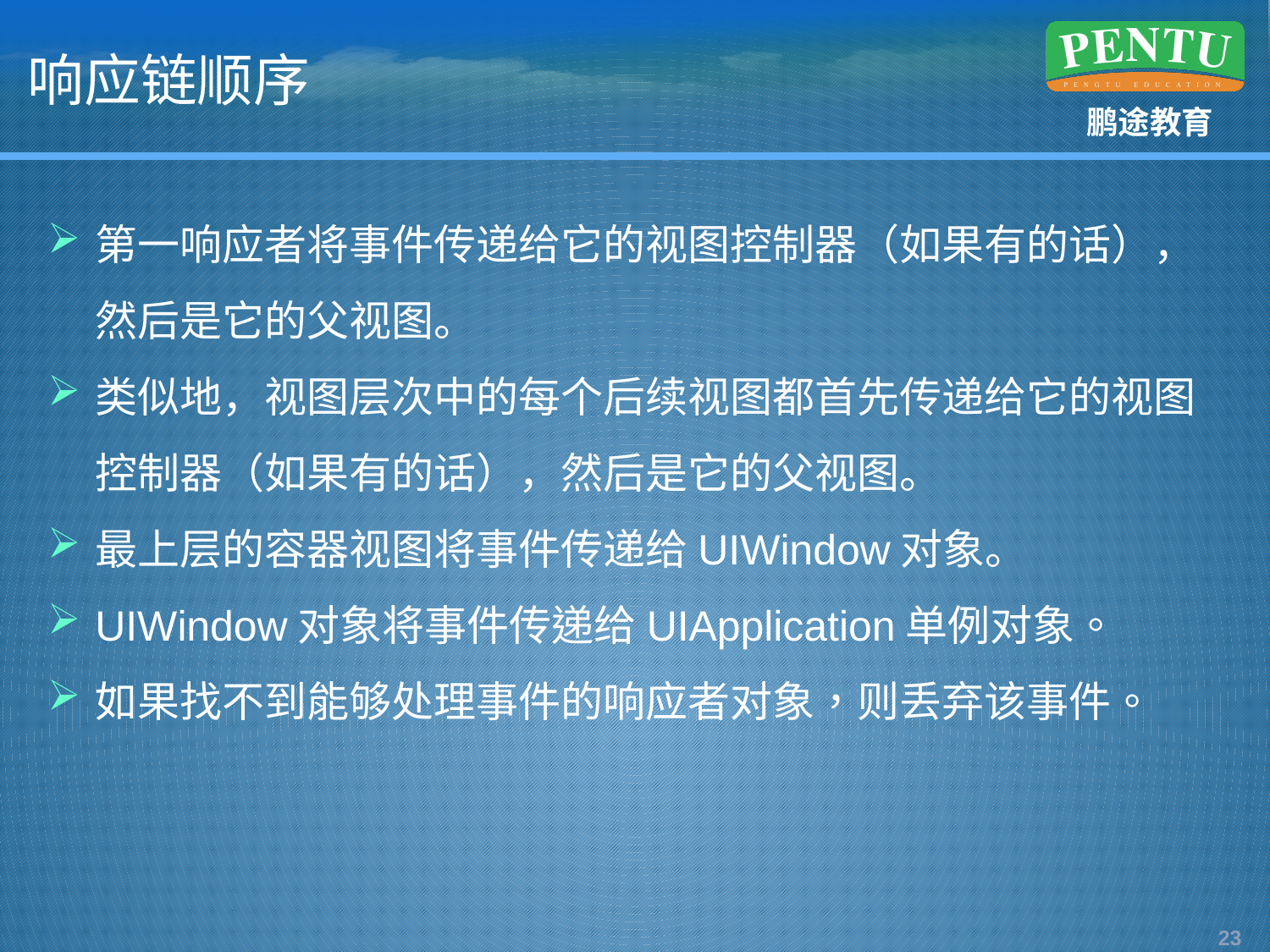

# 响应链顺序
第一响应者将事件传递给它的视图控制器（如果有的话），然后是它的父视图。
类似地，视图层次中的每个后续视图都首先传递给它的视图控制器（如果有的话），然后是它的父视图。
最上层的容器视图将事件传递给UIWindow对象。
UIWindow对象将事件传递给UIApplication单例对象。
如果找不到能够处理事件的响应者对象，则丢弃该事件。
23